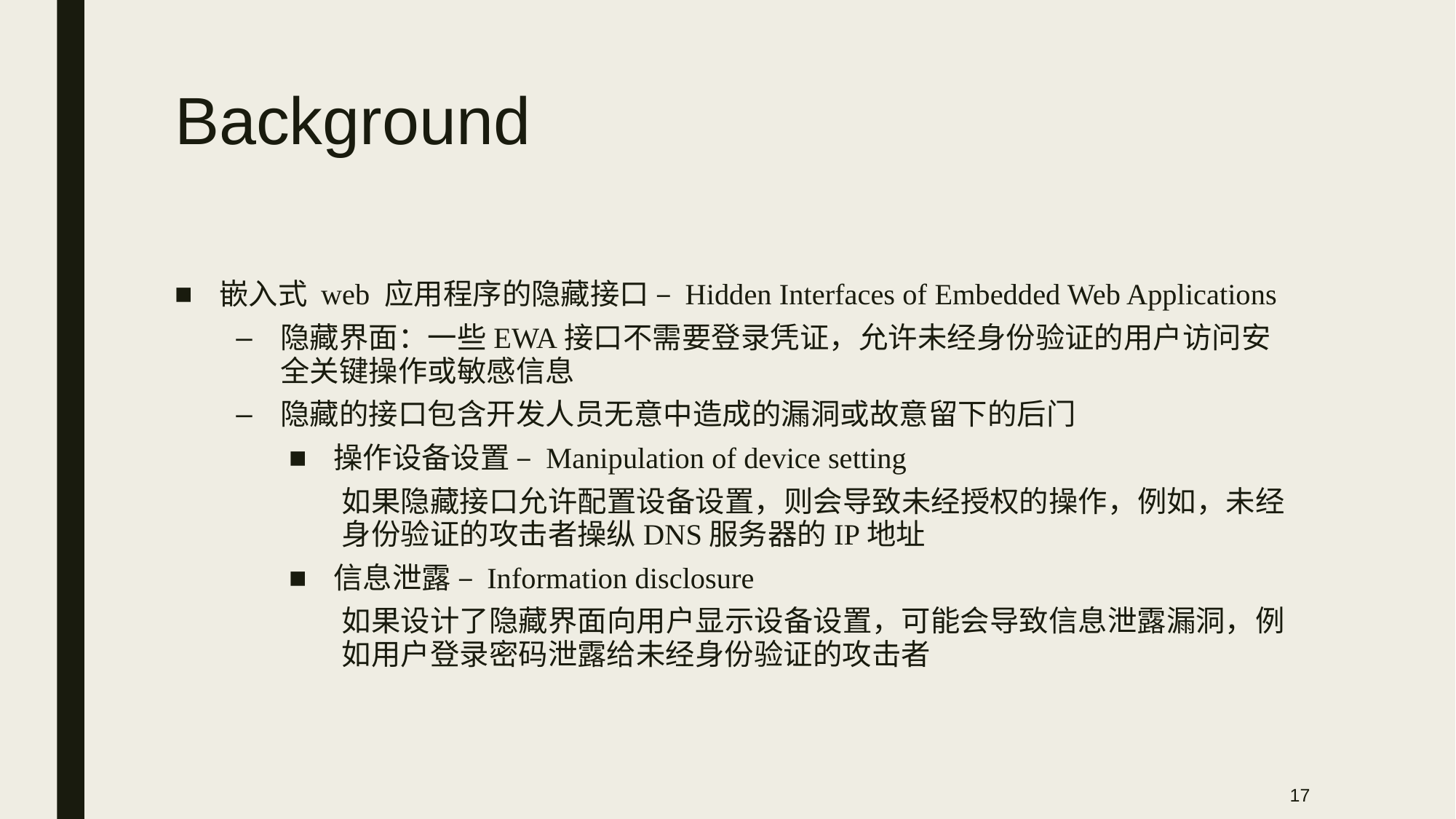

# Background
嵌入式 web 应用程序的隐藏接口 – Hidden Interfaces of Embedded Web Applications
隐藏界面：一些EWA接口不需要登录凭证，允许未经身份验证的用户访问安全关键操作或敏感信息
隐藏的接口包含开发人员无意中造成的漏洞或故意留下的后门
操作设备设置 – Manipulation of device setting
如果隐藏接口允许配置设备设置，则会导致未经授权的操作，例如，未经身份验证的攻击者操纵DNS服务器的IP地址
信息泄露 – Information disclosure
如果设计了隐藏界面向用户显示设备设置，可能会导致信息泄露漏洞，例如用户登录密码泄露给未经身份验证的攻击者
17